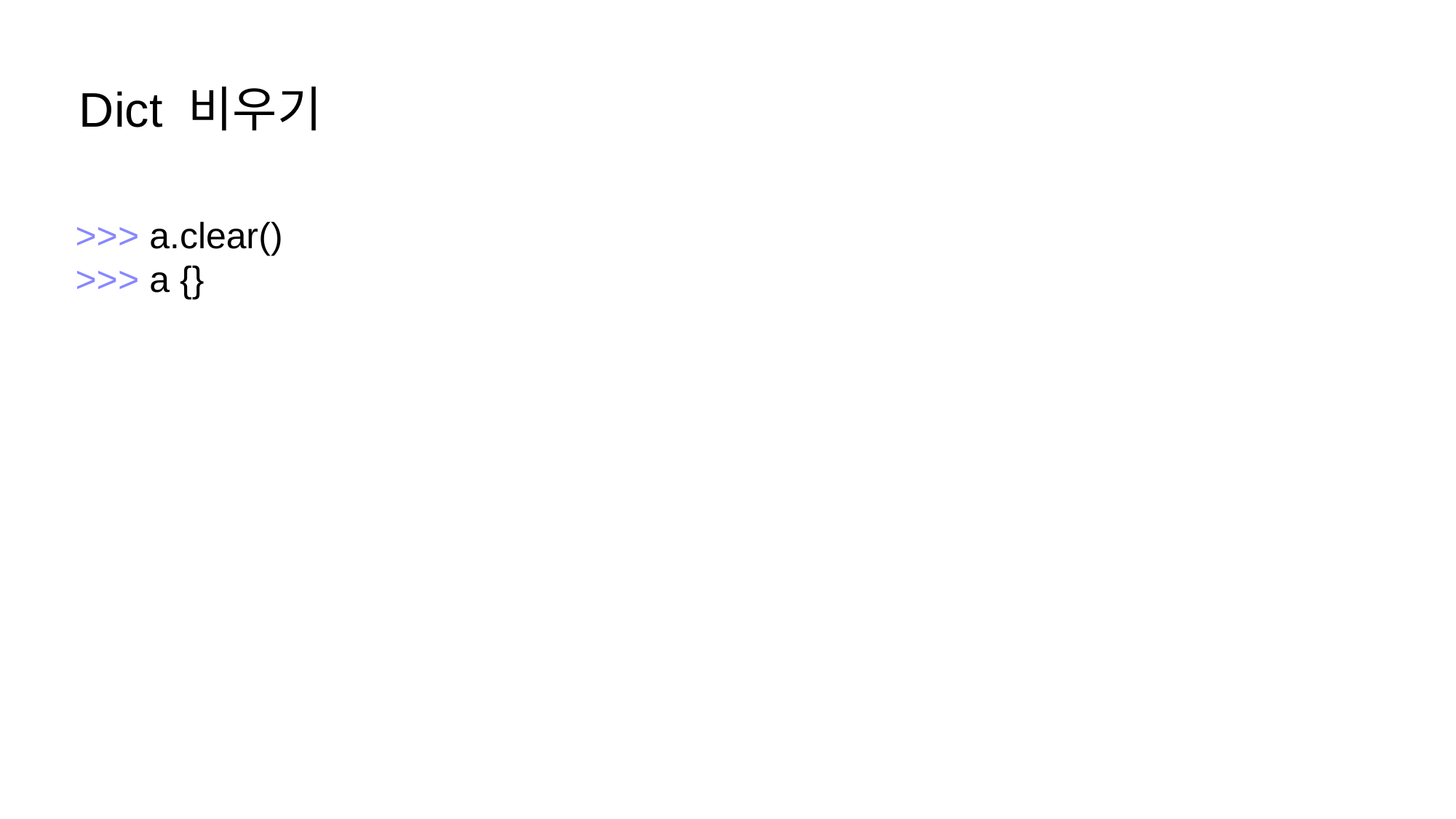

Dict 비우기
>>> a.clear()
>>> a {}